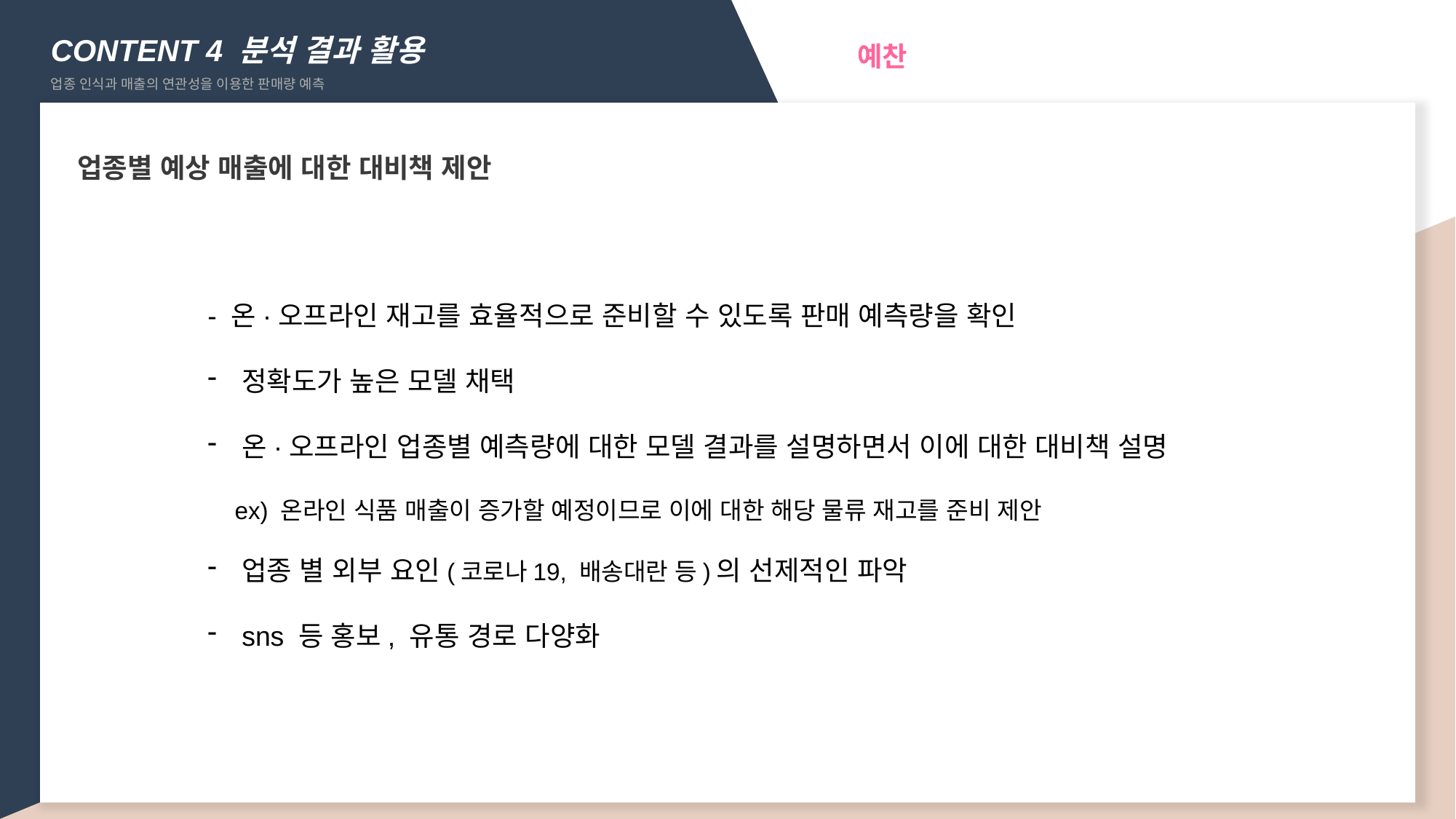

CONTENT 4 분석 결과 활용
업종 인식과 매출의 연관성을 이용한 판매량 예측
예찬
업종별 예상 매출에 대한 대비책 제안
- 온·오프라인 재고를 효율적으로 준비할 수 있도록 판매 예측량을 확인

정확도가 높은 모델 채택

온·오프라인 업종별 예측량에 대한 모델 결과를 설명하면서 이에 대한 대비책 설명

    ex) 온라인 식품 매출이 증가할 예정이므로 이에 대한 해당 물류 재고를 준비 제안

업종 별 외부 요인(코로나19, 배송대란 등)의 선제적인 파악

sns 등 홍보, 유통 경로 다양화